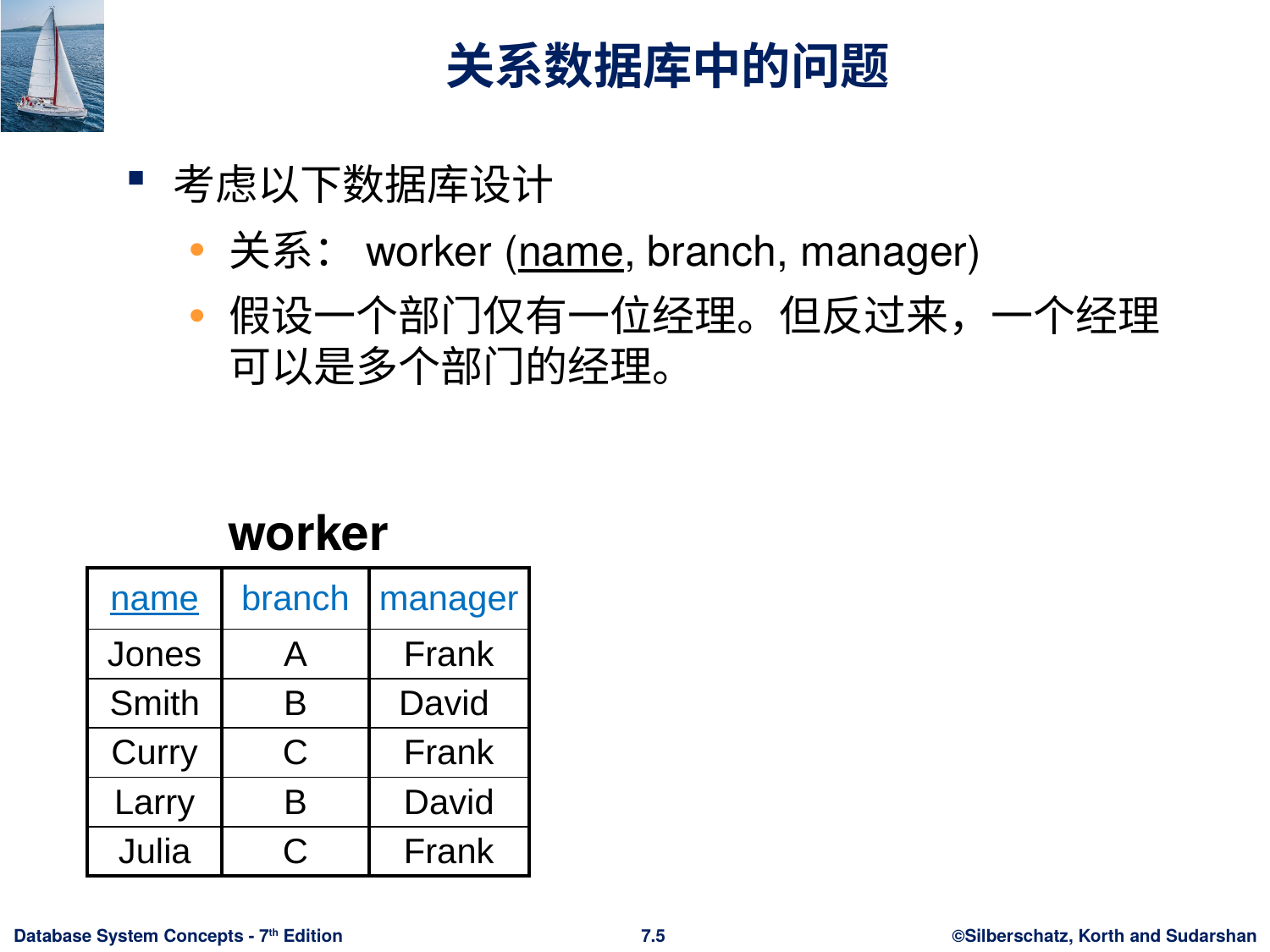

# 关系数据库中的问题
考虑以下数据库设计
关系：worker (name, branch, manager)
假设一个部门仅有一位经理。但反过来，一个经理可以是多个部门的经理。
worker
| name | branch | manager |
| --- | --- | --- |
| Jones | A | Frank |
| Smith | B | David |
| Curry | C | Frank |
| Larry | B | David |
| Julia | C | Frank |